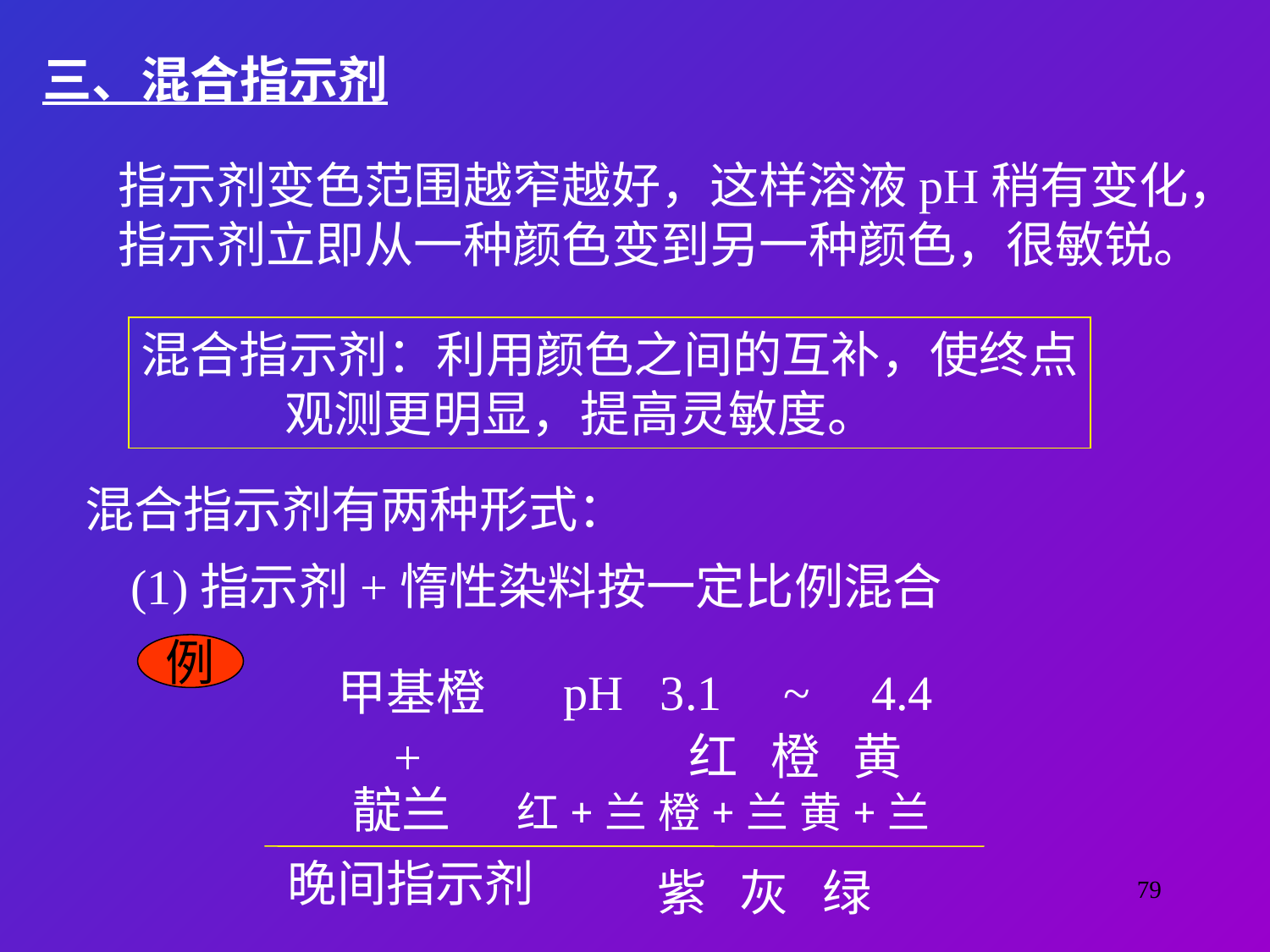

三、混合指示剂
指示剂变色范围越窄越好，这样溶液pH稍有变化，
指示剂立即从一种颜色变到另一种颜色，很敏锐。
混合指示剂：利用颜色之间的互补，使终点
            观测更明显，提高灵敏度。
混合指示剂有两种形式：
(1)指示剂+惰性染料按一定比例混合
例
甲基橙      pH   3.1     ~     4.4
+
红   橙   黄
  靛兰      红+兰 橙+兰 黄+兰

晚间指示剂
 紫   灰   绿
79